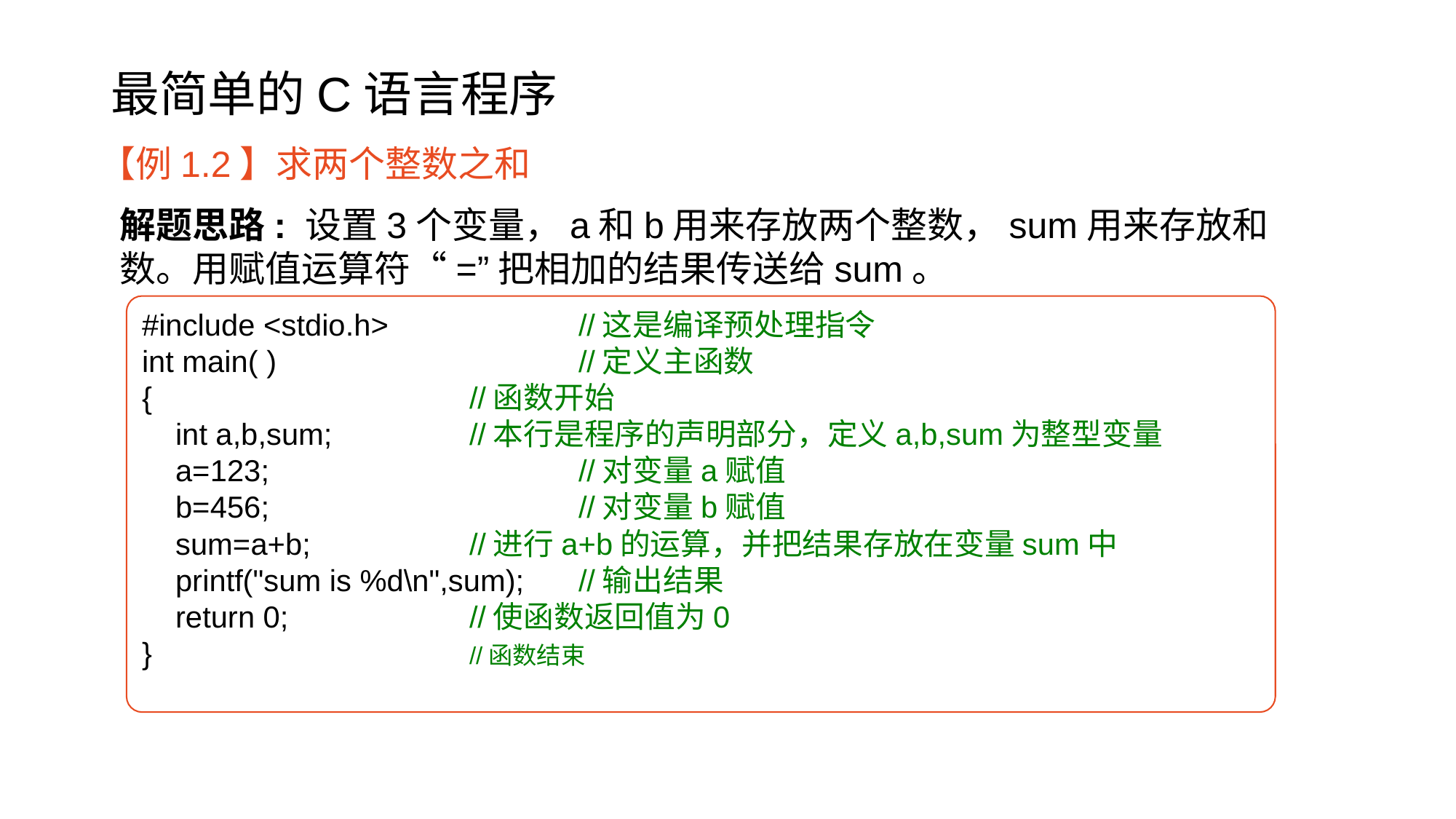

# 最简单的C语言程序
【例1.2】求两个整数之和
解题思路: 设置3个变量，a和b用来存放两个整数，sum用来存放和数。用赋值运算符“=”把相加的结果传送给sum。
#include <stdio.h>		//这是编译预处理指令
int main( )			//定义主函数
{ 			//函数开始
    int a,b,sum; 		//本行是程序的声明部分，定义a,b,sum为整型变量
    a=123;			//对变量a赋值
    b=456;			//对变量b赋值
    sum=a+b;		//进行a+b的运算，并把结果存放在变量sum中
    printf("sum is %d\n",sum); 	//输出结果
    return 0;		//使函数返回值为0
}			//函数结束